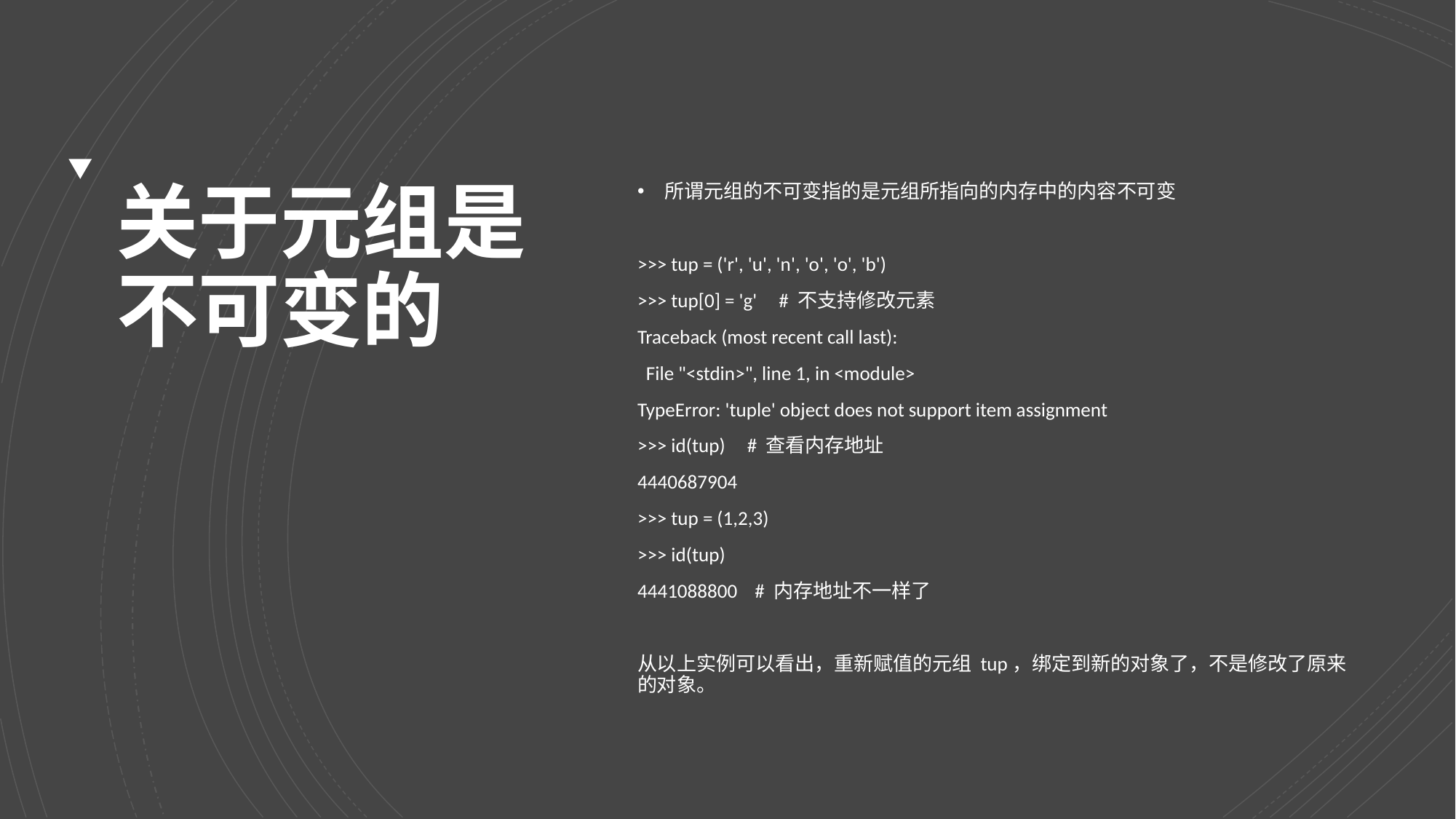

# 关于元组是不可变的
所谓元组的不可变指的是元组所指向的内存中的内容不可变

>>> tup = ('r', 'u', 'n', 'o', 'o', 'b')
>>> tup[0] = 'g'     # 不支持修改元素
Traceback (most recent call last):
  File "<stdin>", line 1, in <module>
TypeError: 'tuple' object does not support item assignment
>>> id(tup)     # 查看内存地址
4440687904
>>> tup = (1,2,3)
>>> id(tup)
4441088800    # 内存地址不一样了

从以上实例可以看出，重新赋值的元组 tup，绑定到新的对象了，不是修改了原来的对象。